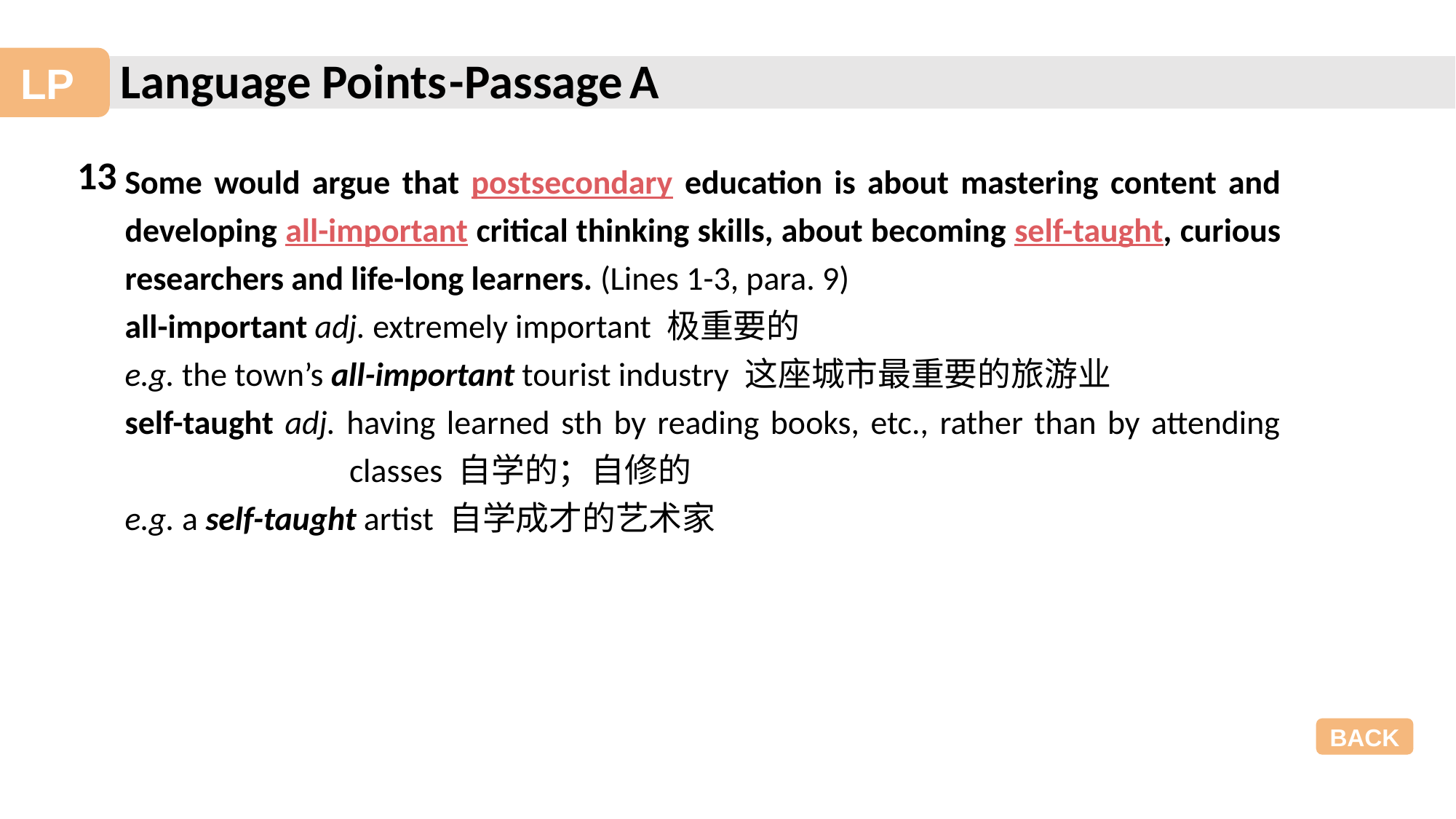

-Passage A
13
Some would argue that postsecondary education is about mastering content and developing all-important critical thinking skills, about becoming self-taught, curious researchers and life-long learners. (Lines 1-3, para. 9)
all-important adj. extremely important 极重要的
e.g. the town’s all-important tourist industry 这座城市最重要的旅游业
self-taught adj. having learned sth by reading books, etc., rather than by attending classes 自学的；自修的
e.g. a self-taught artist 自学成才的艺术家
BACK